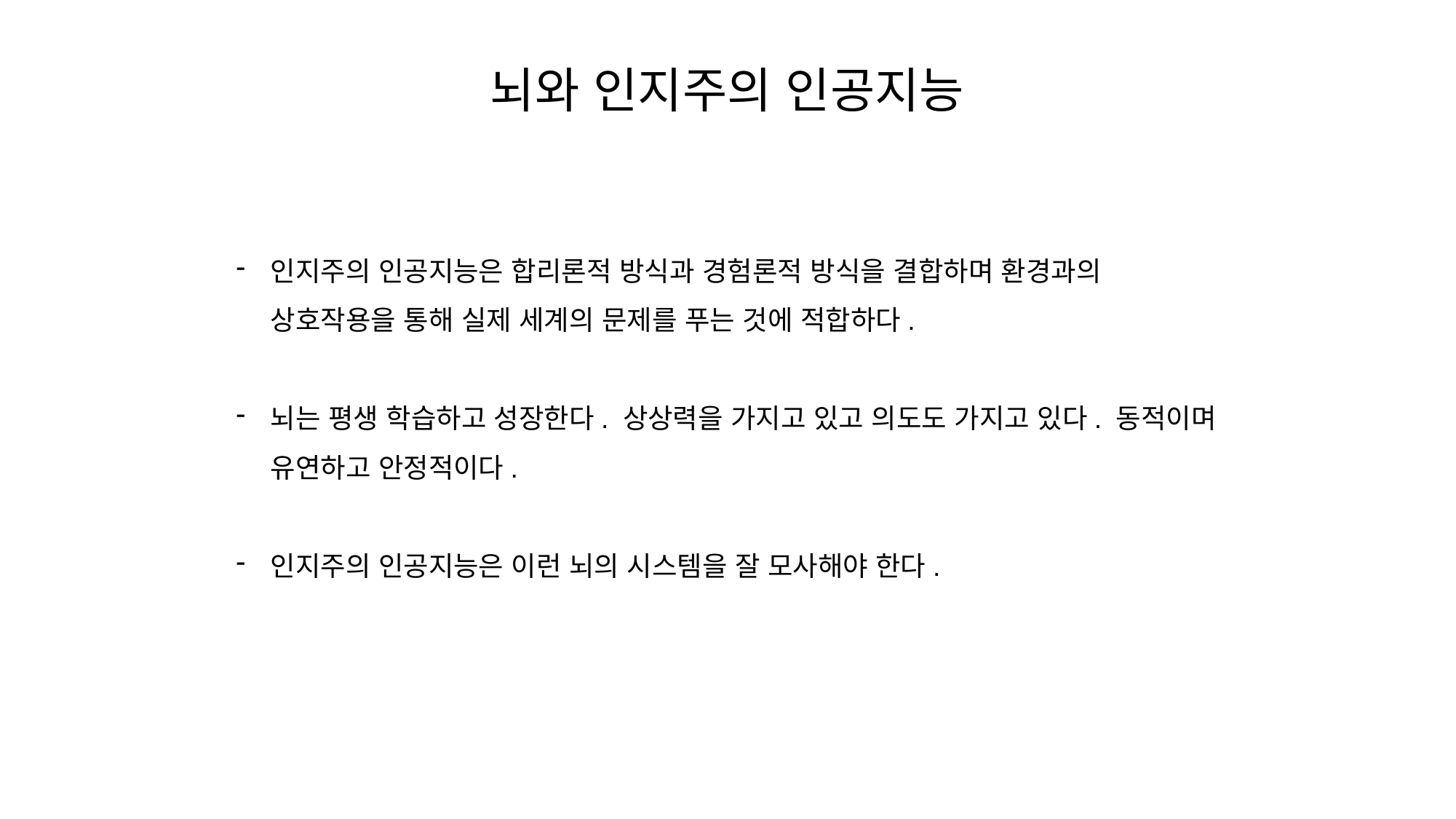

# 뇌와 인지주의 인공지능
인지주의 인공지능은 합리론적 방식과 경험론적 방식을 결합하며 환경과의 상호작용을 통해 실제 세계의 문제를 푸는 것에 적합하다.

뇌는 평생 학습하고 성장한다. 상상력을 가지고 있고 의도도 가지고 있다. 동적이며 유연하고 안정적이다.

인지주의 인공지능은 이런 뇌의 시스템을 잘 모사해야 한다.